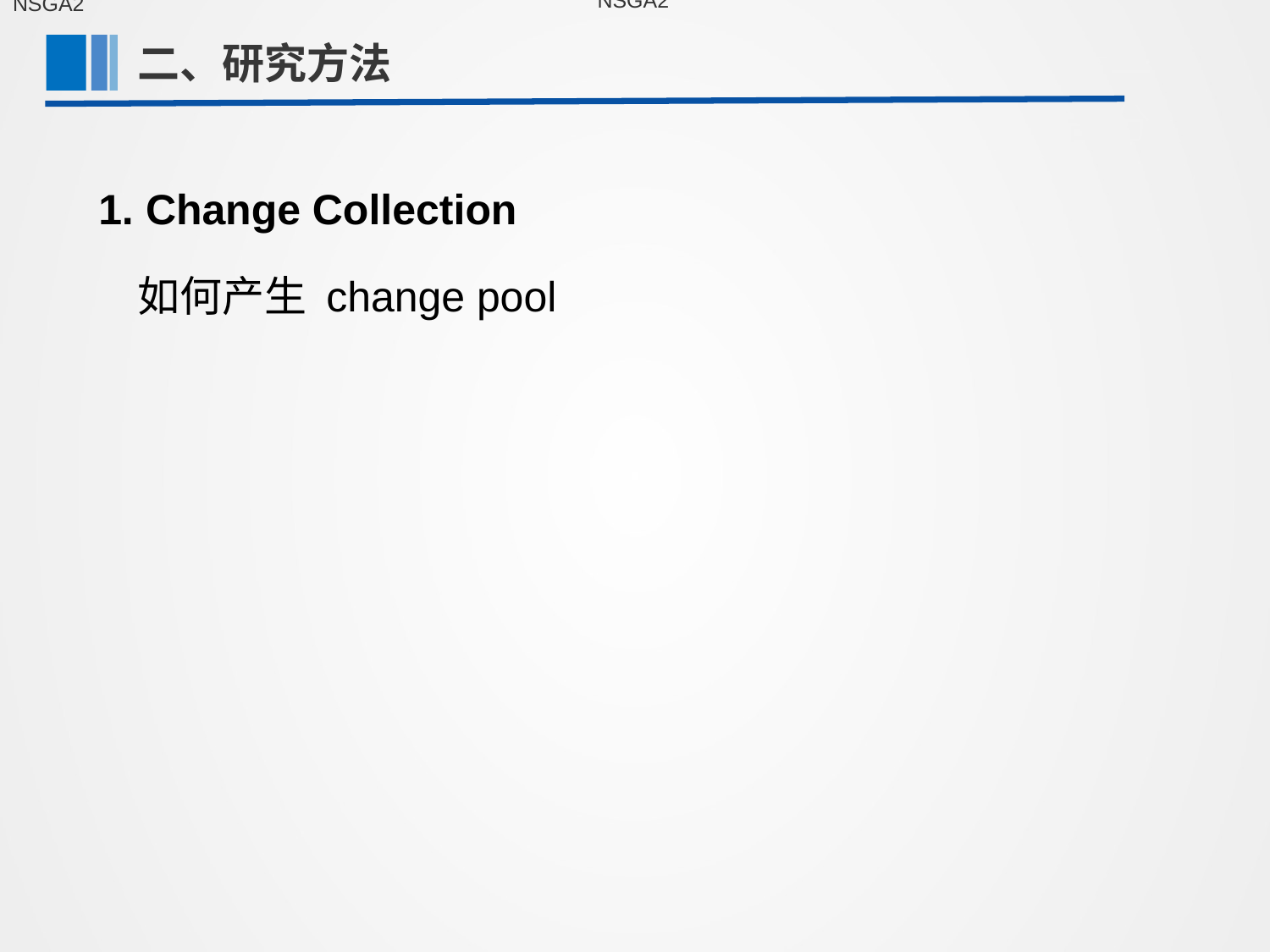

NSGA2
NSGA2
二、研究方法

第一部分
1. Change Collection
如何产生 change pool